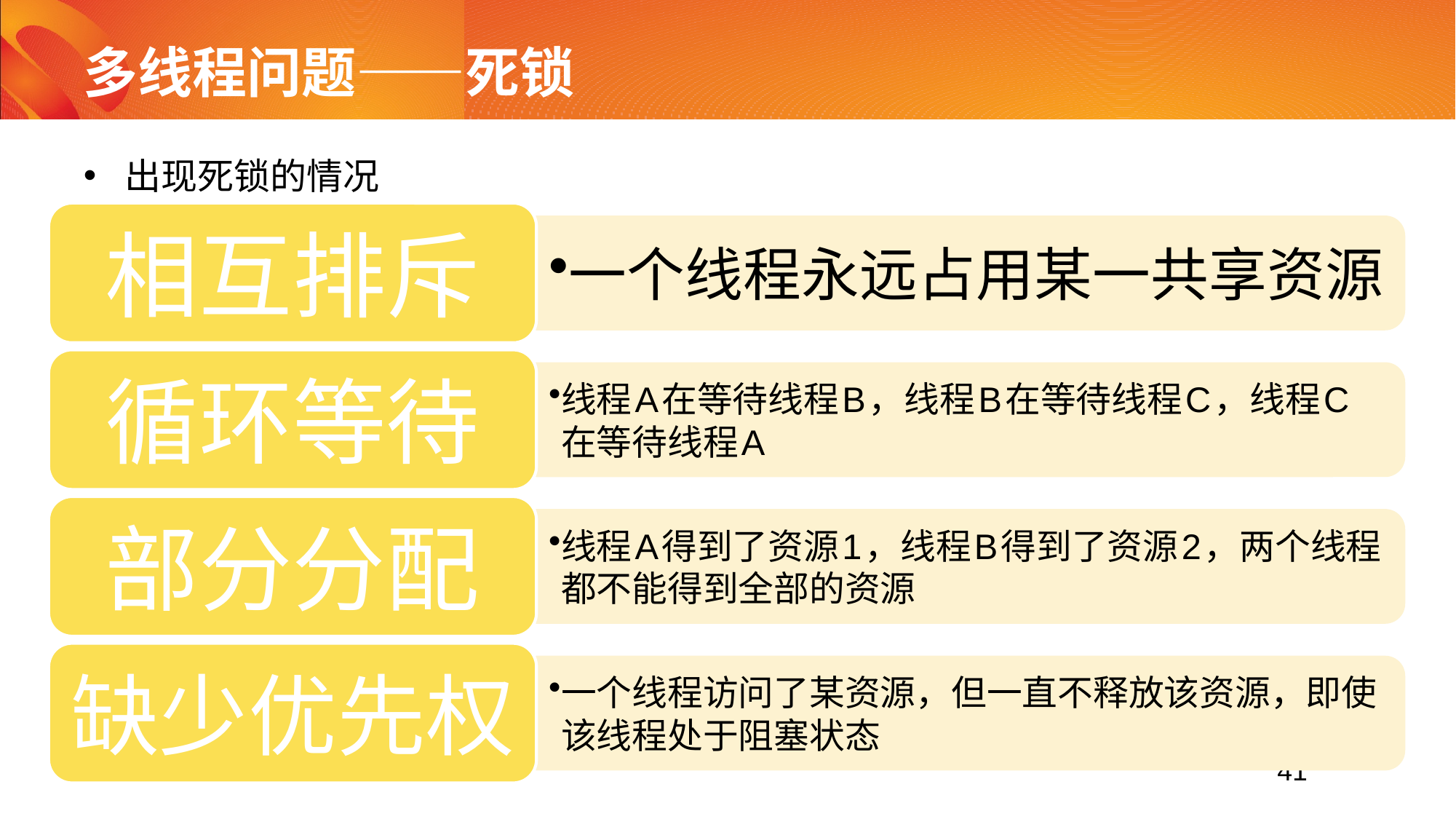

# 多线程问题——死锁
出现死锁的情况
相互排斥
一个线程永远占用某一共享资源
循环等待
线程A在等待线程B，线程B在等待线程C，线程C在等待线程A
部分分配
线程A得到了资源1，线程B得到了资源2，两个线程都不能得到全部的资源
缺少优先权
一个线程访问了某资源，但一直不释放该资源，即使该线程处于阻塞状态